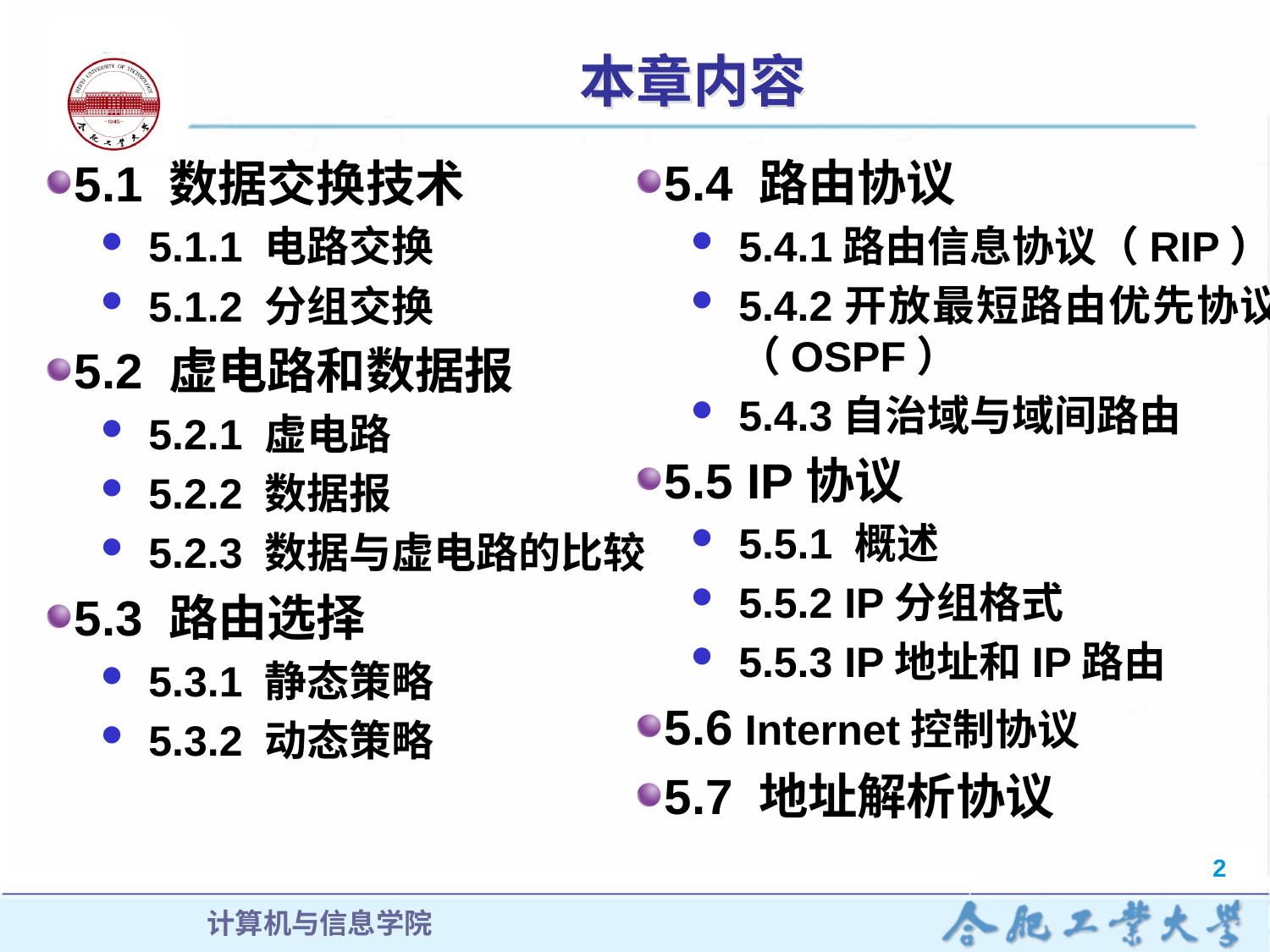

# 本章内容
5.4 路由协议
5.4.1路由信息协议（RIP）
5.4.2开放最短路由优先协议（OSPF）
5.4.3自治域与域间路由
5.5 IP协议
5.5.1 概述
5.5.2 IP分组格式
5.5.3 IP地址和IP路由
5.6 Internet控制协议
5.7 地址解析协议
5.1 数据交换技术
5.1.1 电路交换
5.1.2 分组交换
5.2 虚电路和数据报
5.2.1 虚电路
5.2.2 数据报
5.2.3 数据与虚电路的比较
5.3 路由选择
5.3.1 静态策略
5.3.2 动态策略